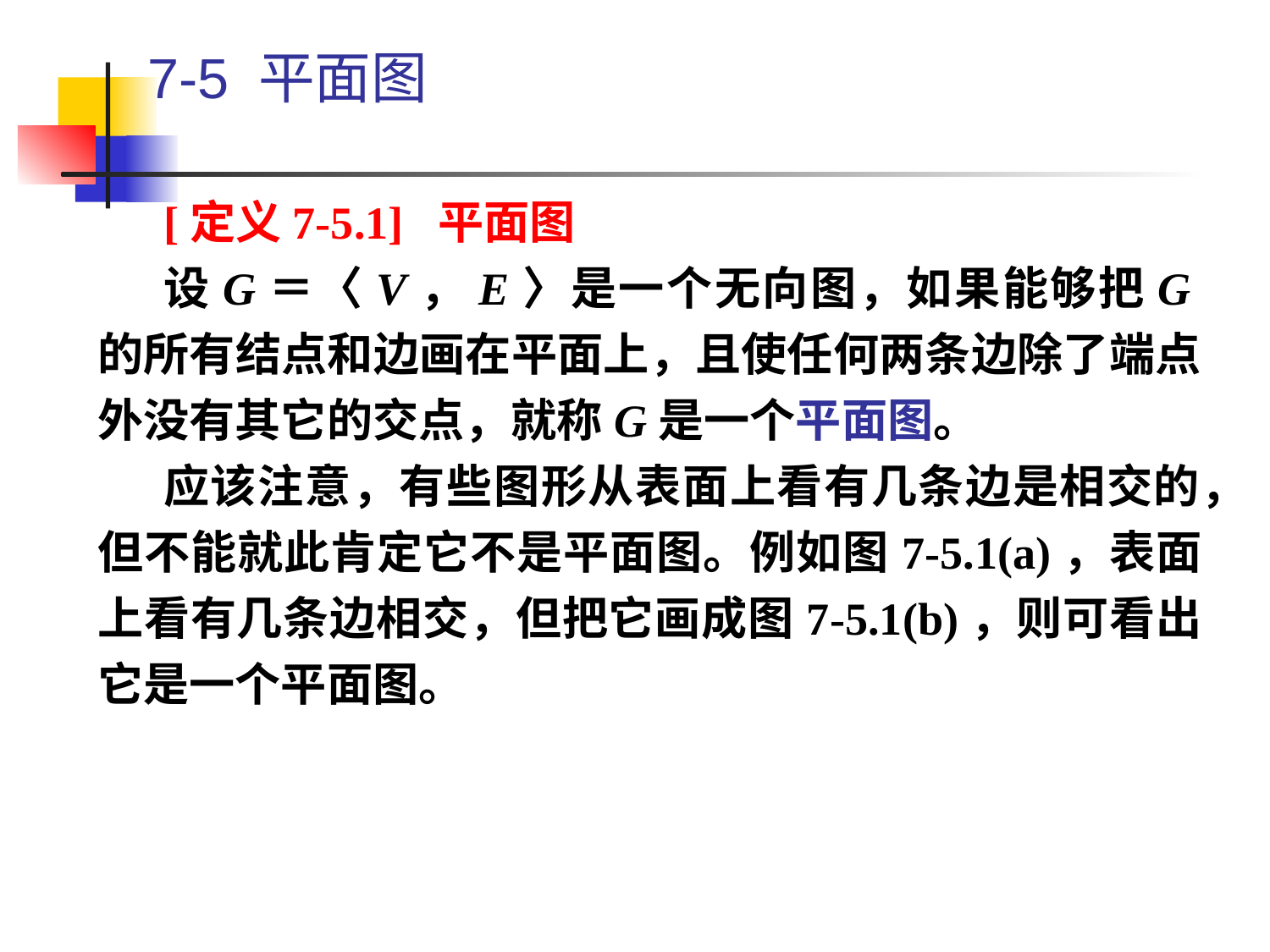

# 7-5 平面图
[定义7-5.1]  平面图
设G＝〈V，E〉是一个无向图，如果能够把G的所有结点和边画在平面上，且使任何两条边除了端点外没有其它的交点，就称G是一个平面图。
应该注意，有些图形从表面上看有几条边是相交的，但不能就此肯定它不是平面图。例如图7-5.1(a)，表面上看有几条边相交，但把它画成图7-5.1(b)，则可看出它是一个平面图。